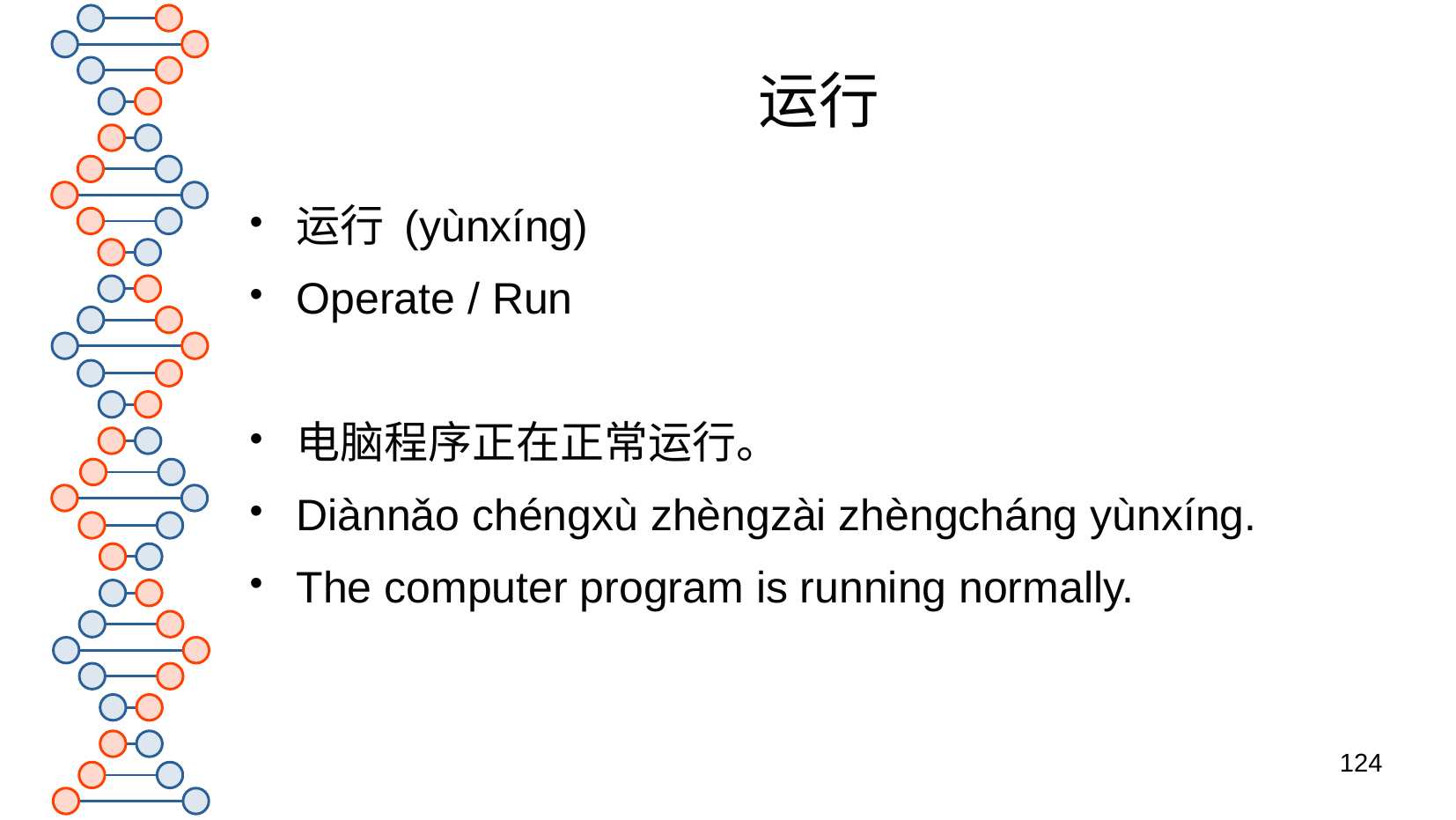

# 运行
运行 (yùnxíng)
Operate / Run

电脑程序正在正常运行。
Diànnǎo chéngxù zhèngzài zhèngcháng yùnxíng.
The computer program is running normally.
124